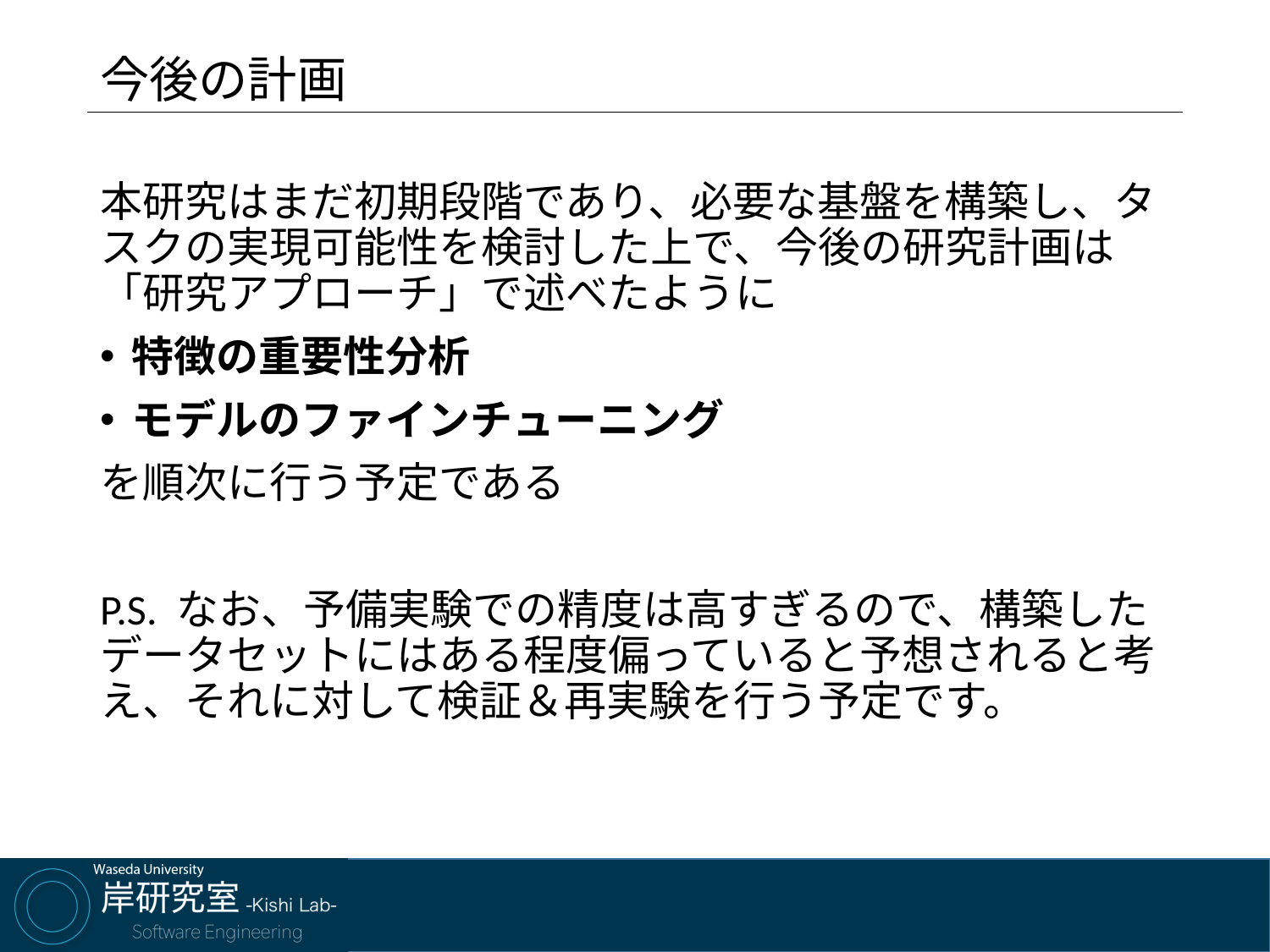

# 今後の計画
本研究はまだ初期段階であり、必要な基盤を構築し、タスクの実現可能性を検討した上で、今後の研究計画は「研究アプローチ」で述べたように
特徴の重要性分析
モデルのファインチューニング
を順次に行う予定である

P.S. なお、予備実験での精度は高すぎるので、構築したデータセットにはある程度偏っていると予想されると考え、それに対して検証＆再実験を行う予定です。
11